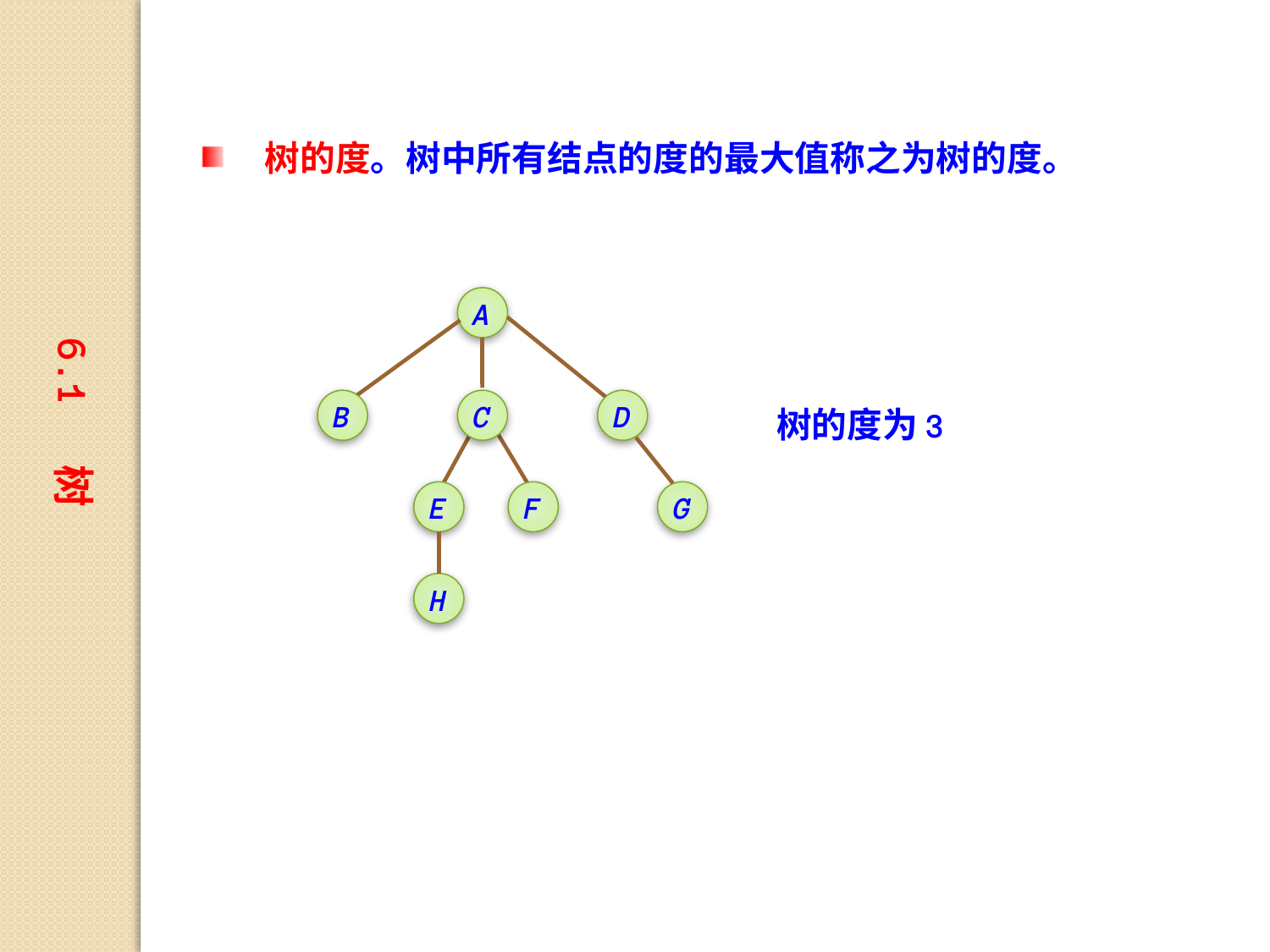

树的度。树中所有结点的度的最大值称之为树的度。
A

B
C
D

E
F
G
H
6.1  树
树的度为3